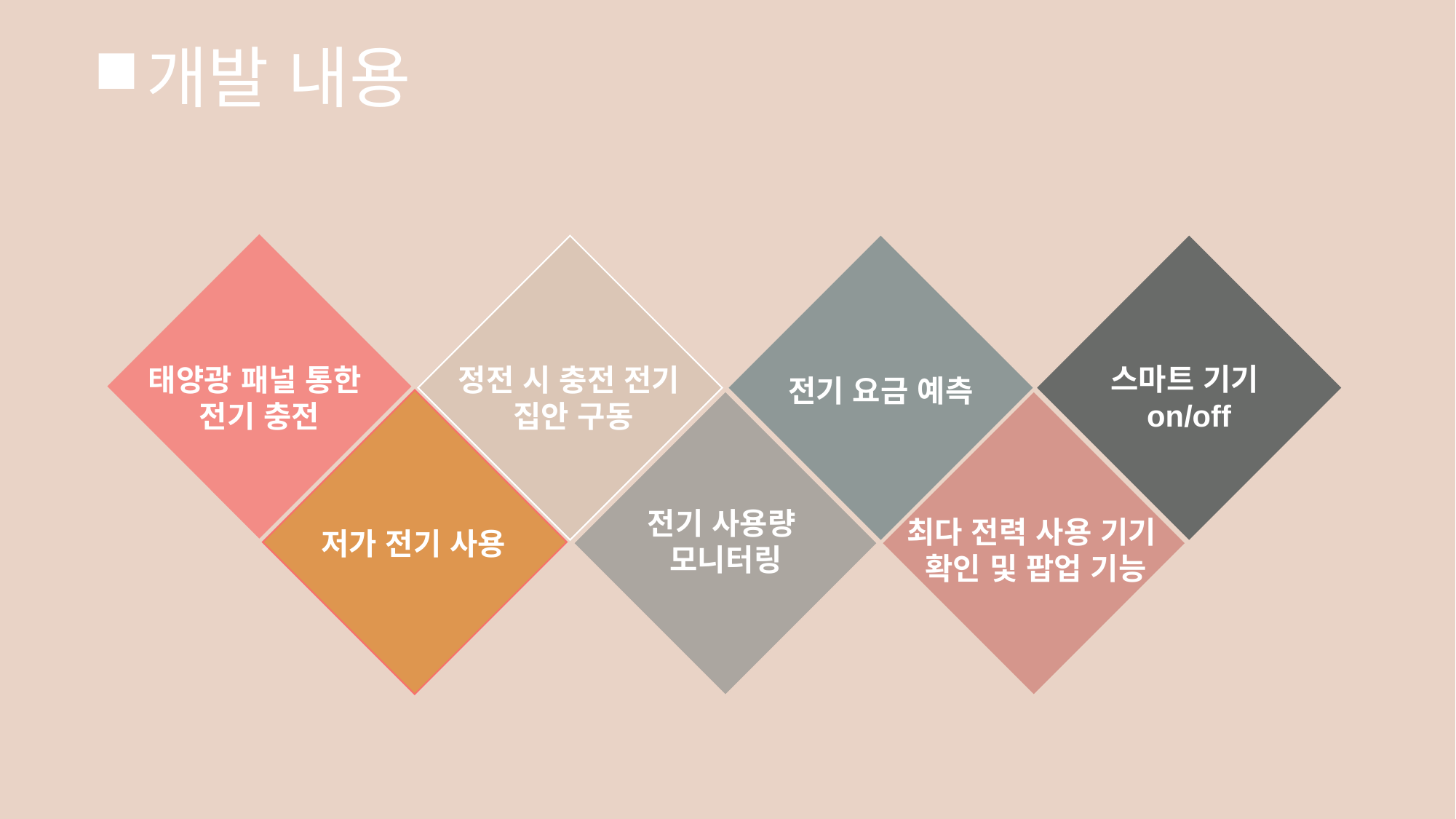

# 개발 내용

스마트 기기
on/off
태양광 패널 통한
전기 충전
정전 시 충전 전기
집안 구동
전기 요금 예측

전기 사용량
모니터링
최다 전력 사용 기기
확인 및 팝업 기능
저가 전기 사용